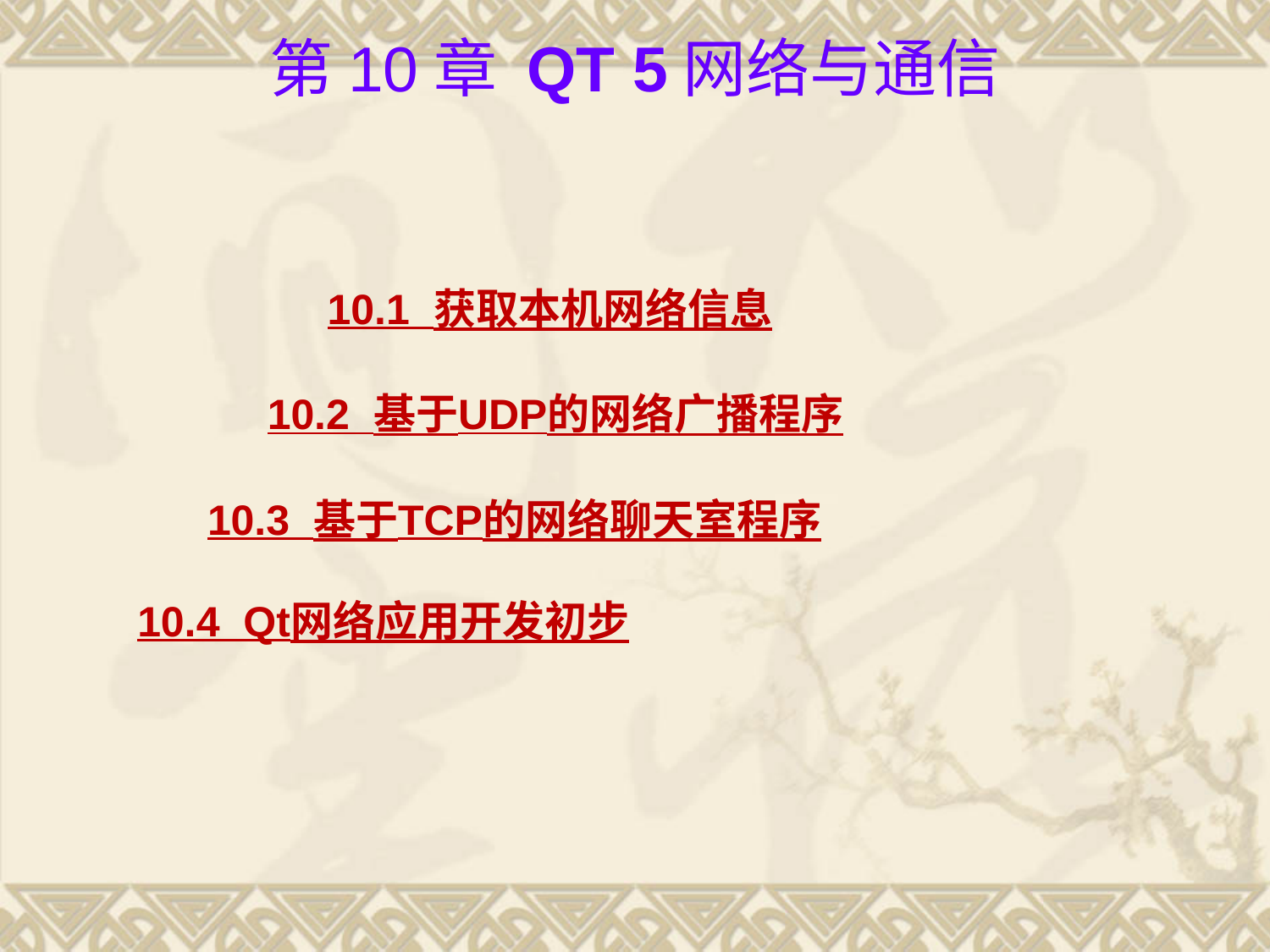

# 第10章 Qt 5网络与通信
10.1  获取本机网络信息
10.2  基于UDP的网络广播程序
10.3  基于TCP的网络聊天室程序
10.4  Qt网络应用开发初步